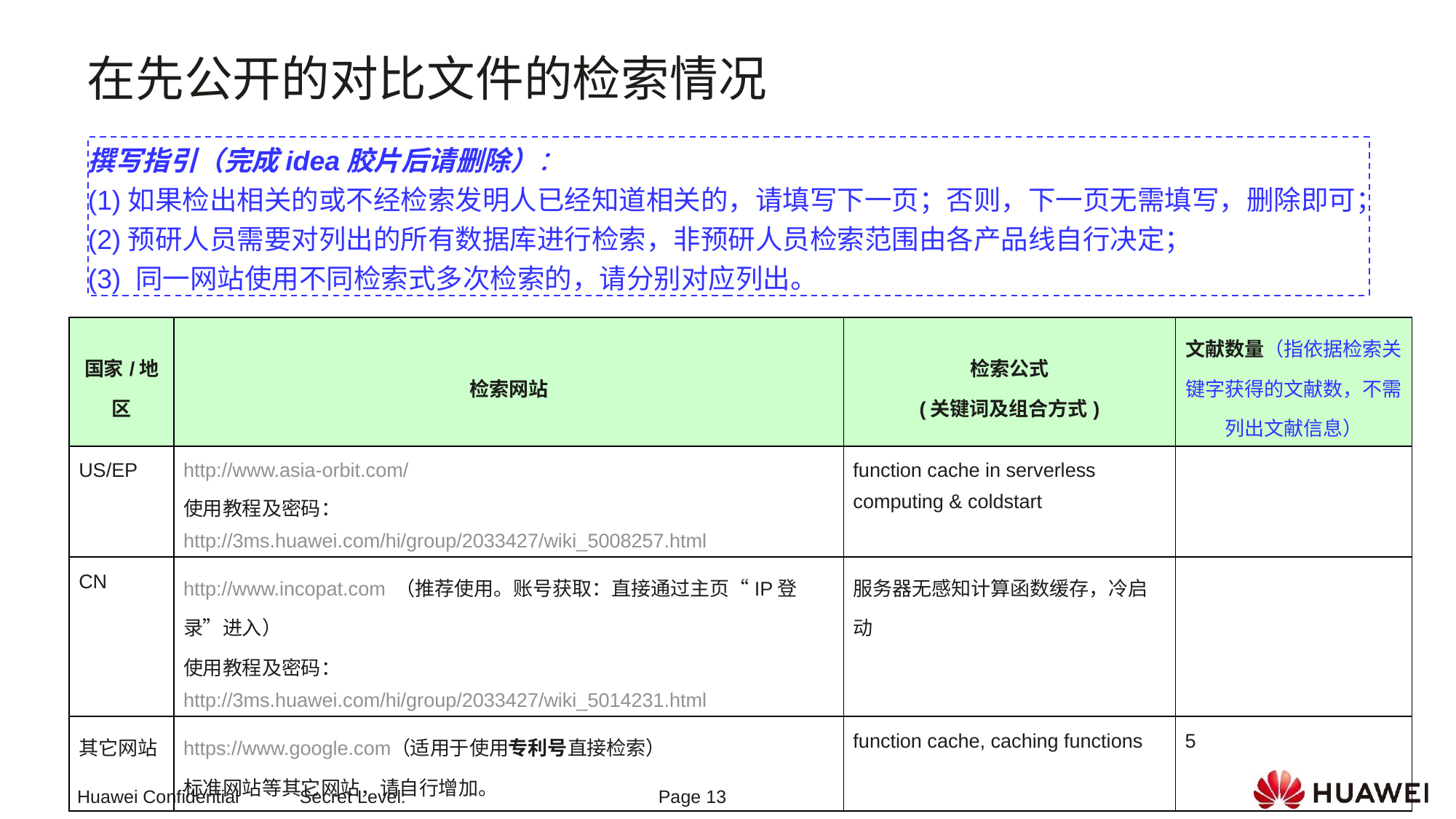

在先公开的对比文件的检索情况
撰写指引（完成idea胶片后请删除）：
(1)如果检出相关的或不经检索发明人已经知道相关的，请填写下一页；否则，下一页无需填写，删除即可；
(2)预研人员需要对列出的所有数据库进行检索，非预研人员检索范围由各产品线自行决定；
(3) 同一网站使用不同检索式多次检索的，请分别对应列出。

| 国家/地区 | 检索网站 | 检索公式 (关键词及组合方式) | 文献数量（指依据检索关键字获得的文献数，不需列出文献信息） |
| --- | --- | --- | --- |
| US/EP | http://www.asia-orbit.com/ 使用教程及密码： http://3ms.huawei.com/hi/group/2033427/wiki\_5008257.html | function cache in serverless computing & coldstart |  |
| CN | http://www.incopat.com （推荐使用。账号获取：直接通过主页“IP登录”进入） 使用教程及密码： http://3ms.huawei.com/hi/group/2033427/wiki\_5014231.html | 服务器无感知计算函数缓存，冷启动 |  |
| 其它网站 | https://www.google.com（适用于使用专利号直接检索） 标准网站等其它网站，请自行增加。 | function cache, caching functions | 5 |